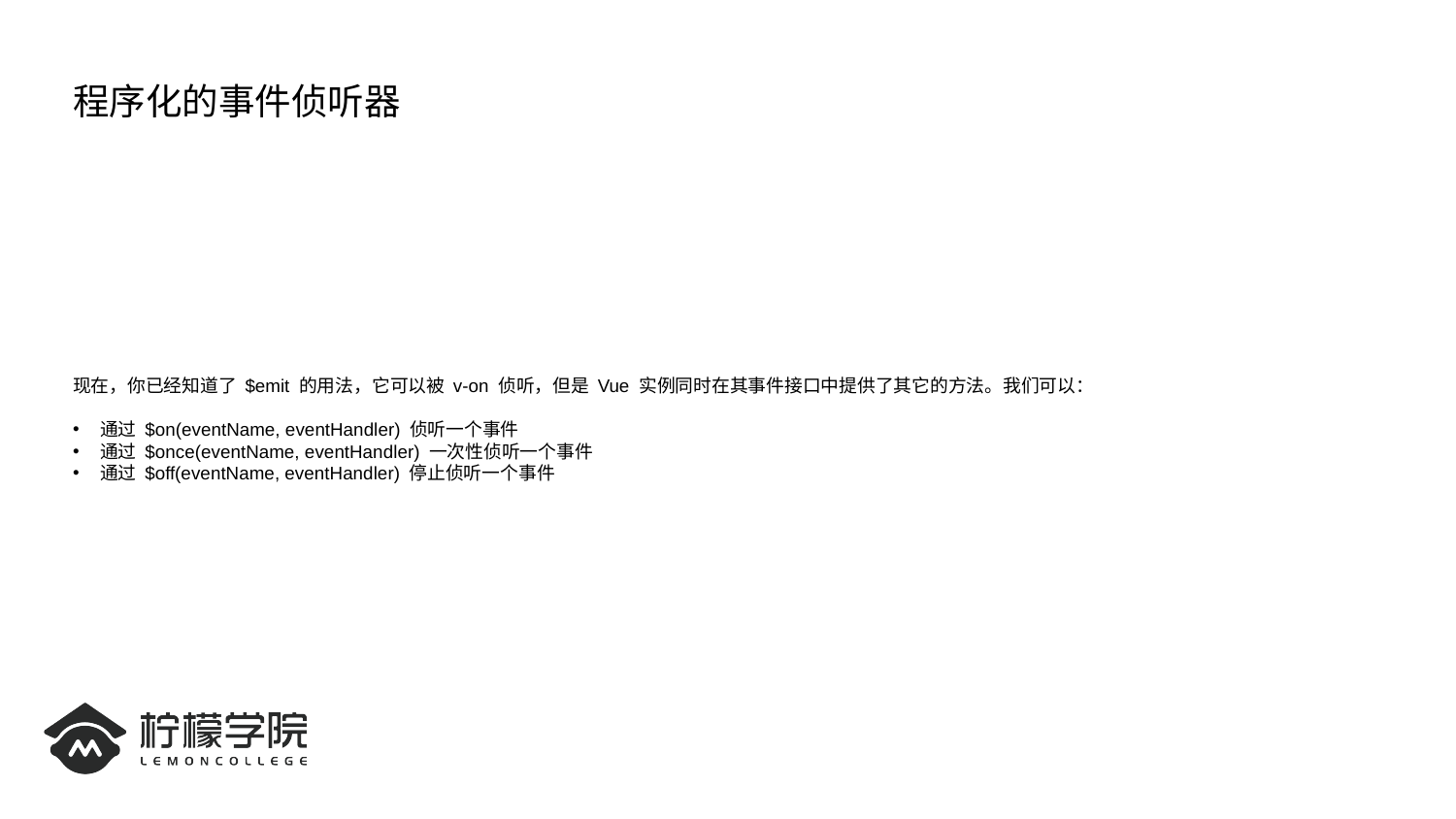

# 程序化的事件侦听器
现在，你已经知道了 $emit 的用法，它可以被 v-on 侦听，但是 Vue 实例同时在其事件接口中提供了其它的方法。我们可以：

通过 $on(eventName, eventHandler) 侦听一个事件
通过 $once(eventName, eventHandler) 一次性侦听一个事件
通过 $off(eventName, eventHandler) 停止侦听一个事件